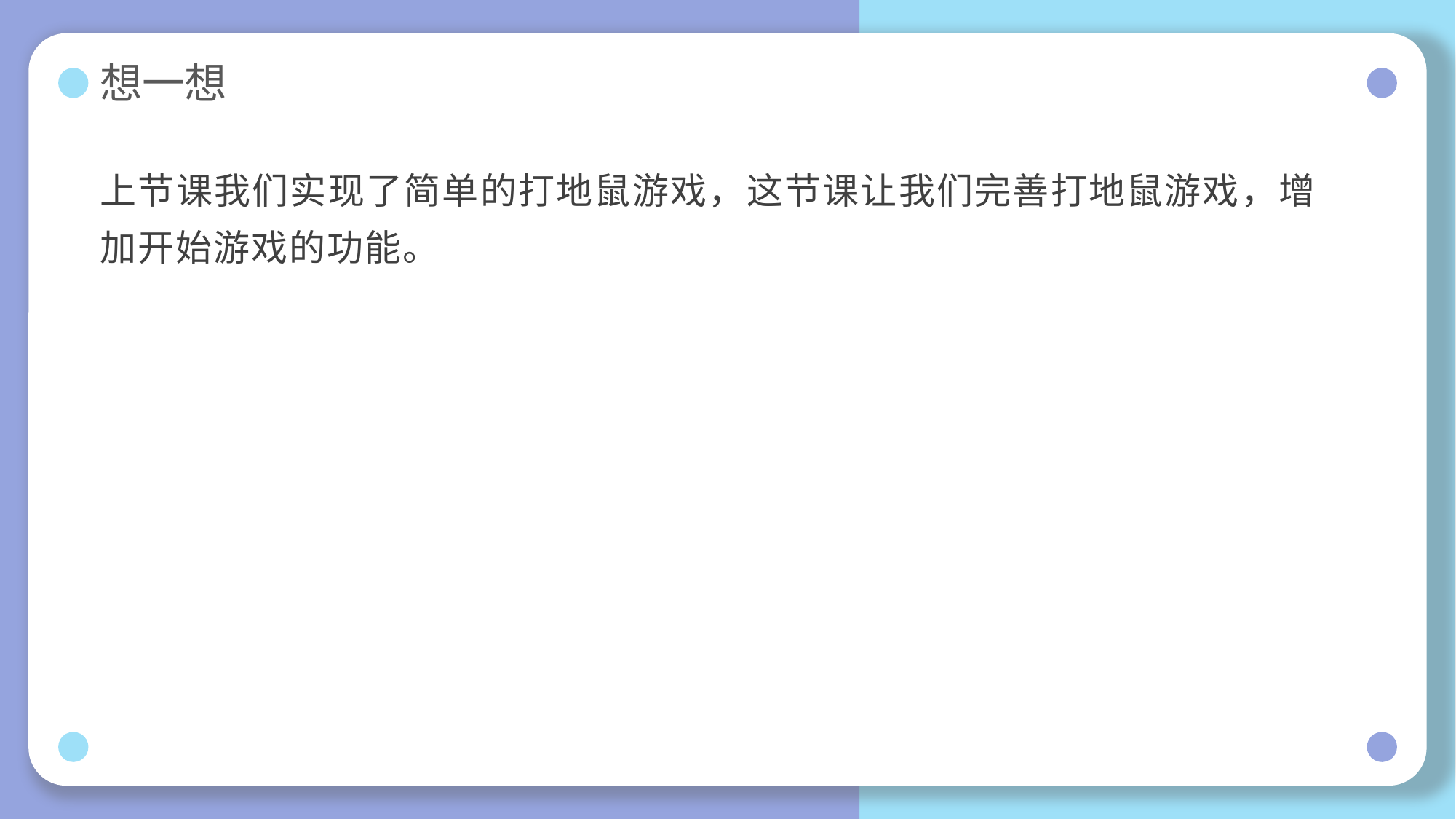

# 想一想
上节课我们实现了简单的打地鼠游戏，这节课让我们完善打地鼠游戏，增加开始游戏的功能。